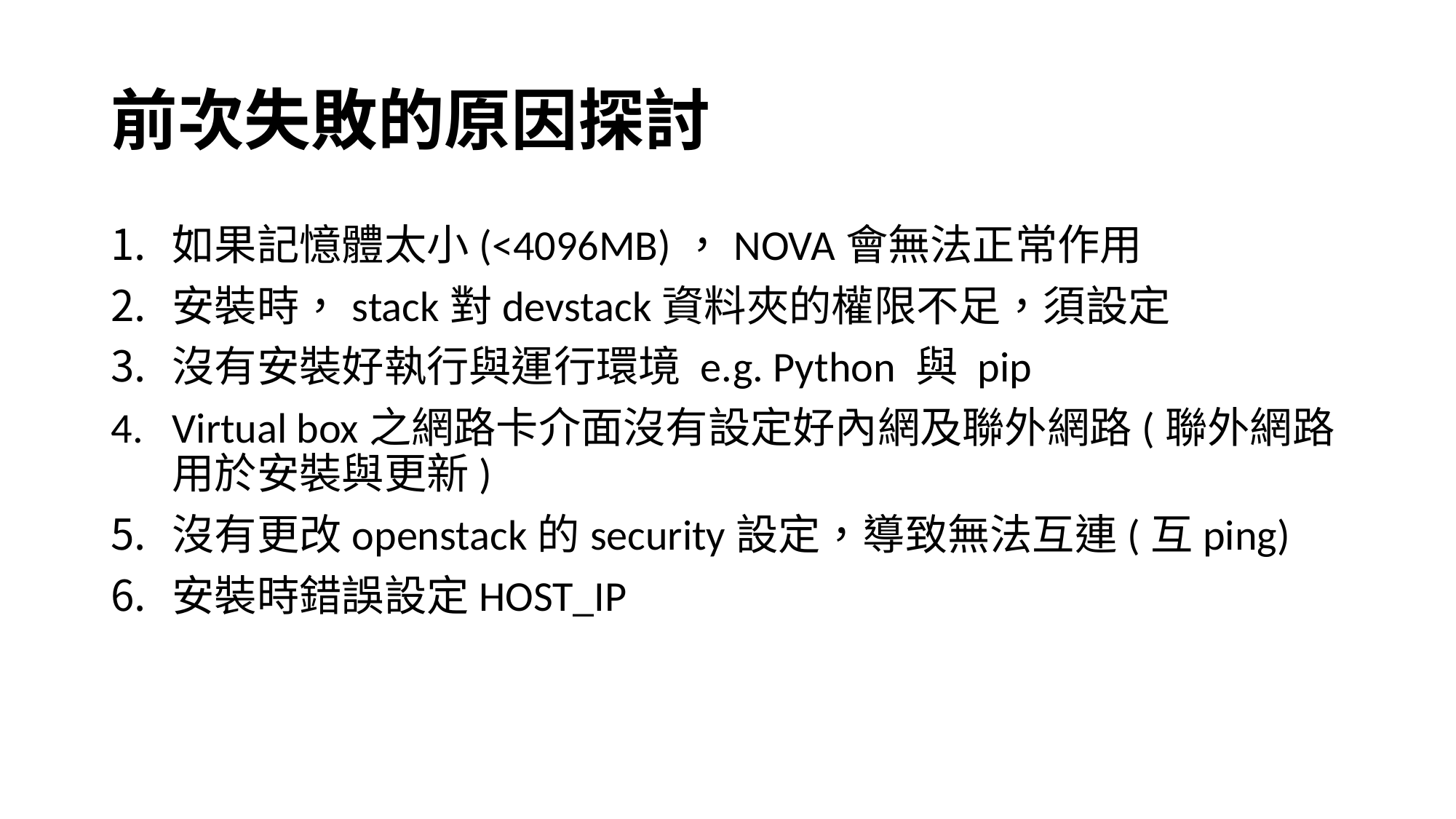

# 前次失敗的原因探討
如果記憶體太小(<4096MB)，NOVA會無法正常作用
安裝時，stack對devstack資料夾的權限不足，須設定
沒有安裝好執行與運行環境 e.g. Python 與 pip
Virtual box之網路卡介面沒有設定好內網及聯外網路(聯外網路用於安裝與更新)
沒有更改openstack的security設定，導致無法互連(互ping)
安裝時錯誤設定HOST_IP